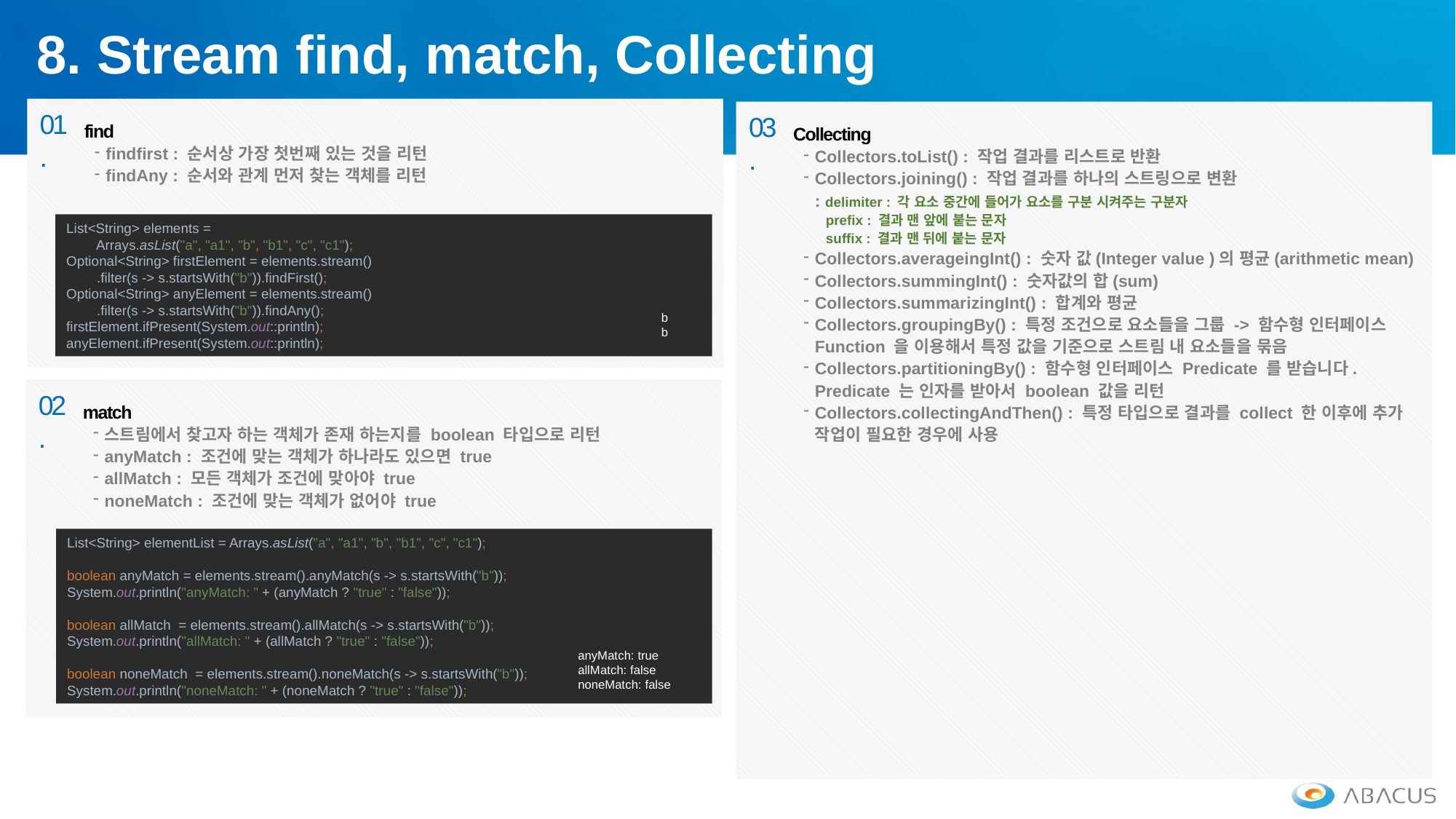

8. Stream find, match, Collecting

01.
find
findfirst : 순서상 가장 첫번째 있는 것을 리턴
findAny : 순서와 관계 먼저 찾는 객체를 리턴

03.
Collecting
Collectors.toList() : 작업 결과를 리스트로 반환
Collectors.joining() : 작업 결과를 하나의 스트링으로 변환
: delimiter : 각 요소 중간에 들어가 요소를 구분 시켜주는 구분자
  prefix : 결과 맨 앞에 붙는 문자
  suffix : 결과 맨 뒤에 붙는 문자
Collectors.averageingInt() : 숫자 값(Integer value )의 평균(arithmetic mean)
Collectors.summingInt() : 숫자값의 합(sum)
Collectors.summarizingInt() : 합계와 평균
Collectors.groupingBy() : 특정 조건으로 요소들을 그룹 -> 함수형 인터페이스 Function 을 이용해서 특정 값을 기준으로 스트림 내 요소들을 묶음
Collectors.partitioningBy() : 함수형 인터페이스 Predicate 를 받습니다. Predicate 는 인자를 받아서 boolean 값을 리턴
Collectors.collectingAndThen() : 특정 타입으로 결과를 collect 한 이후에 추가 작업이 필요한 경우에 사용
List<String> elements =
        Arrays.asList("a", "a1", "b", "b1", "c", "c1");
Optional<String> firstElement = elements.stream()
        .filter(s -> s.startsWith("b")).findFirst();
Optional<String> anyElement = elements.stream()
        .filter(s -> s.startsWith("b")).findAny();
firstElement.ifPresent(System.out::println);
anyElement.ifPresent(System.out::println);
b
b

02.
match
스트림에서 찾고자 하는 객체가 존재 하는지를 boolean 타입으로 리턴
anyMatch : 조건에 맞는 객체가 하나라도 있으면 true
allMatch : 모든 객체가 조건에 맞아야 true
noneMatch : 조건에 맞는 객체가 없어야 true
List<String> elementList = Arrays.asList("a", "a1", "b", "b1", "c", "c1");
boolean anyMatch = elements.stream().anyMatch(s -> s.startsWith("b"));
System.out.println("anyMatch: " + (anyMatch ? "true" : "false"));
boolean allMatch  = elements.stream().allMatch(s -> s.startsWith("b"));
System.out.println("allMatch: " + (allMatch ? "true" : "false"));
boolean noneMatch  = elements.stream().noneMatch(s -> s.startsWith("b"));
System.out.println("noneMatch: " + (noneMatch ? "true" : "false"));
anyMatch: true
allMatch: false
noneMatch: false